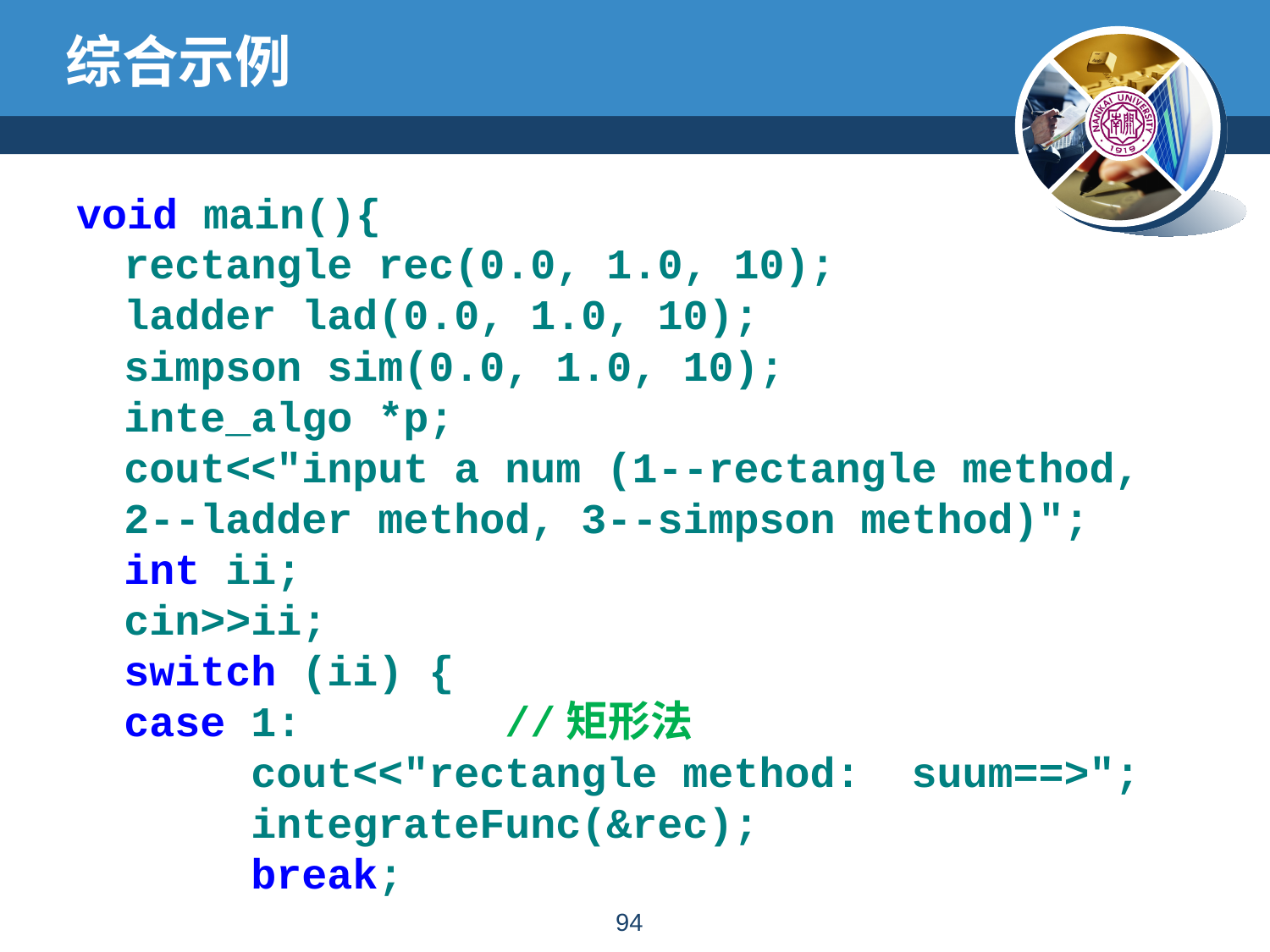

# 综合示例
void main(){
	rectangle rec(0.0, 1.0, 10);
	ladder lad(0.0, 1.0, 10);
	simpson sim(0.0, 1.0, 10);
 	inte_algo *p;
	cout<<"input a num (1--rectangle method, 2--ladder method, 3--simpson method)";
	int ii;
	cin>>ii;
	switch (ii) {
	case 1:  		//矩形法
		cout<<"rectangle method:  suum==>";
		integrateFunc(&rec);
		break;
94